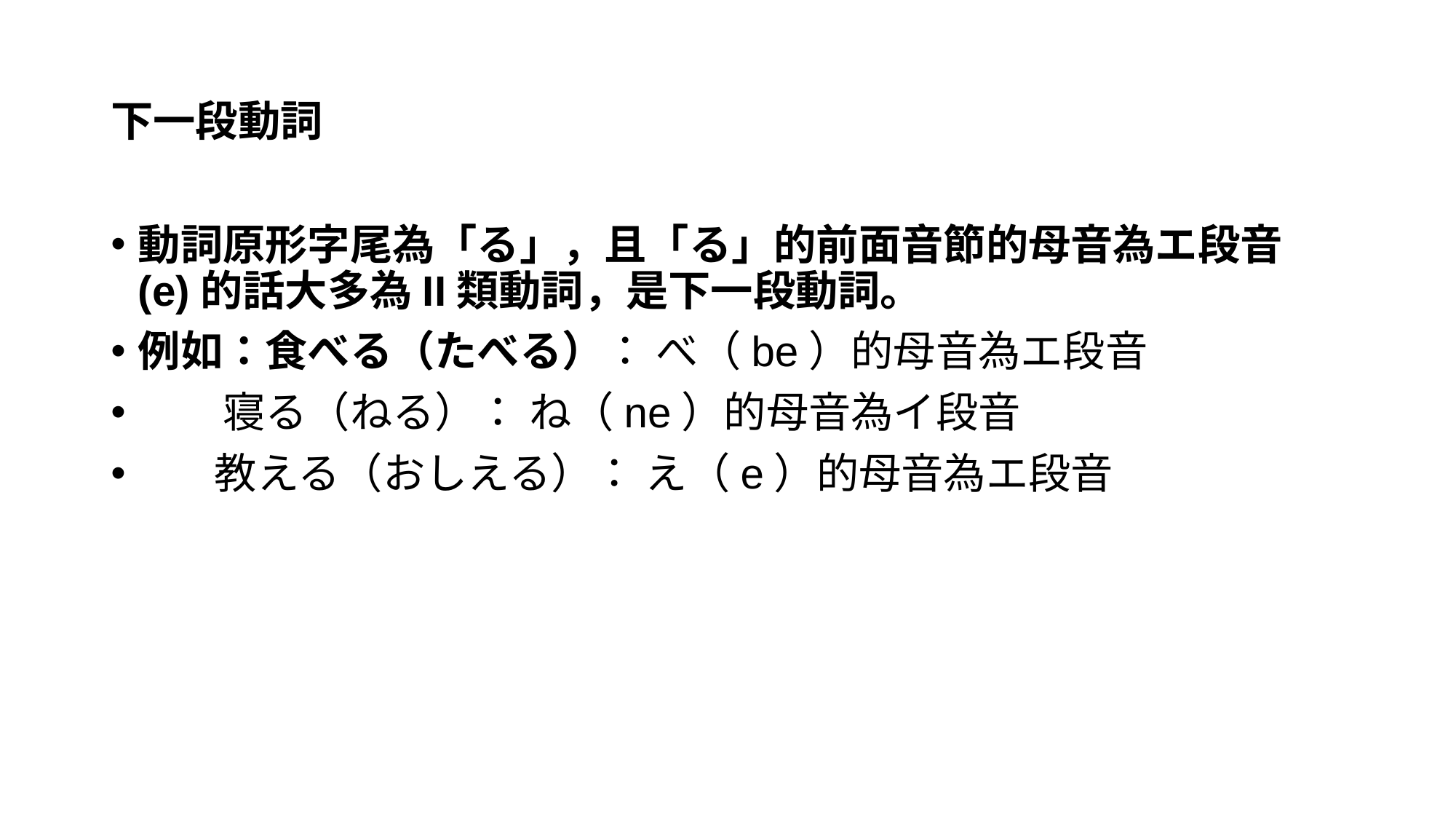

# 下一段動詞
動詞原形字尾為「る」，且「る」的前面音節的母音為エ段音(e)的話大多為II類動詞，是下一段動詞。
例如：食べる（たべる）： べ（be）的母音為エ段音
　　寝る（ねる）： ね（ne）的母音為イ段音
       教える（おしえる）： え（e）的母音為エ段音